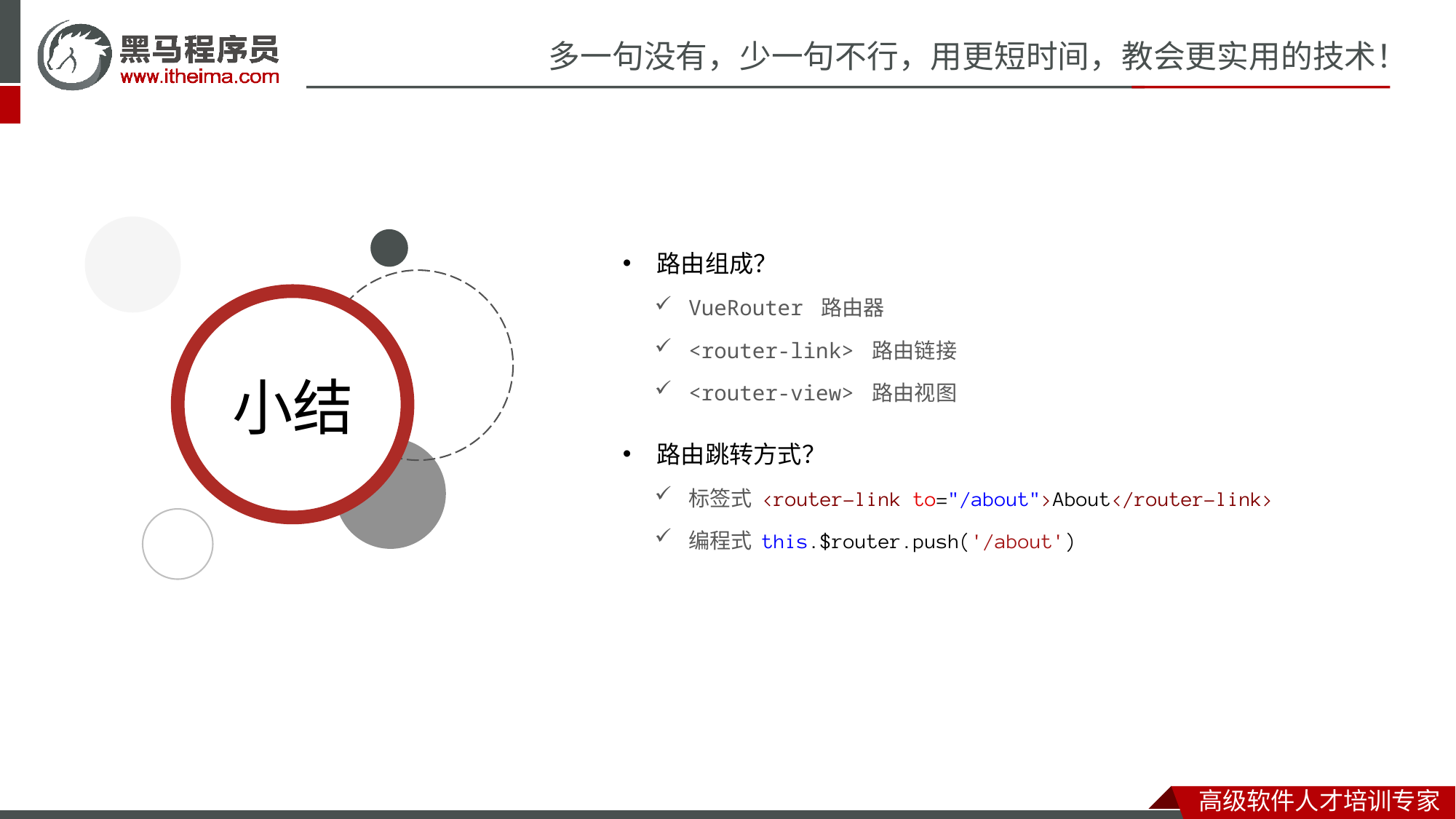

路由组成？
VueRouter 路由器
<router-link> 路由链接
<router-view> 路由视图
路由跳转方式？
标签式 <router-link to="/about">About</router-link>
编程式 this.$router.push('/about')